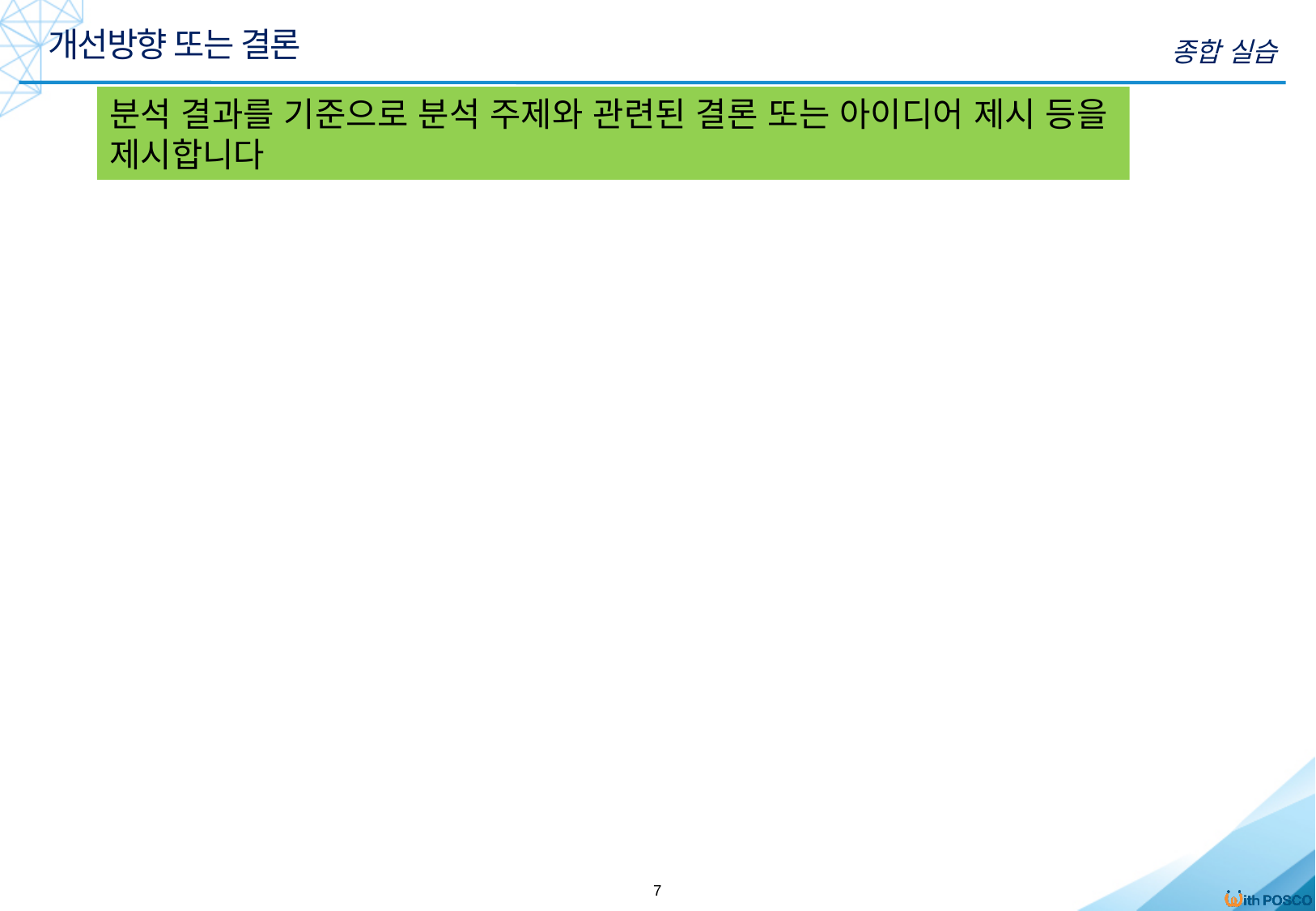

개선방향 또는 결론
종합 실습
분석 결과를 기준으로 분석 주제와 관련된 결론 또는 아이디어 제시 등을
제시합니다